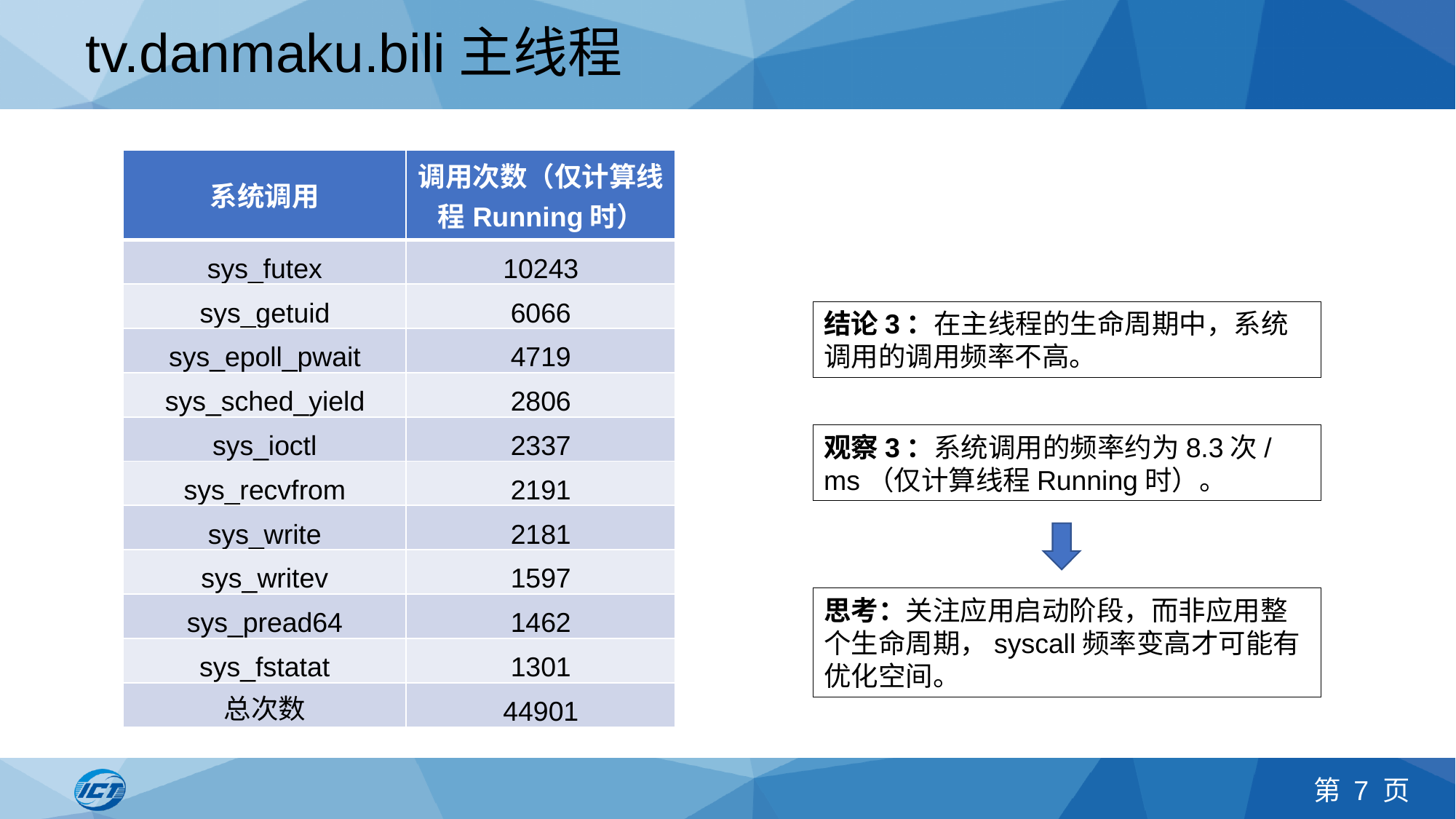

# tv.danmaku.bili主线程
| 系统调用 | 调用次数（仅计算线程Running时） |
| --- | --- |
| sys\_futex | 10243 |
| sys\_getuid | 6066 |
| sys\_epoll\_pwait | 4719 |
| sys\_sched\_yield | 2806 |
| sys\_ioctl | 2337 |
| sys\_recvfrom | 2191 |
| sys\_write | 2181 |
| sys\_writev | 1597 |
| sys\_pread64 | 1462 |
| sys\_fstatat | 1301 |
| 总次数 | 44901 |
结论3：在主线程的生命周期中，系统调用的调用频率不高。
观察3：系统调用的频率约为8.3次/ms（仅计算线程Running时）。

思考：关注应用启动阶段，而非应用整个生命周期，syscall频率变高才可能有优化空间。
第 7 页